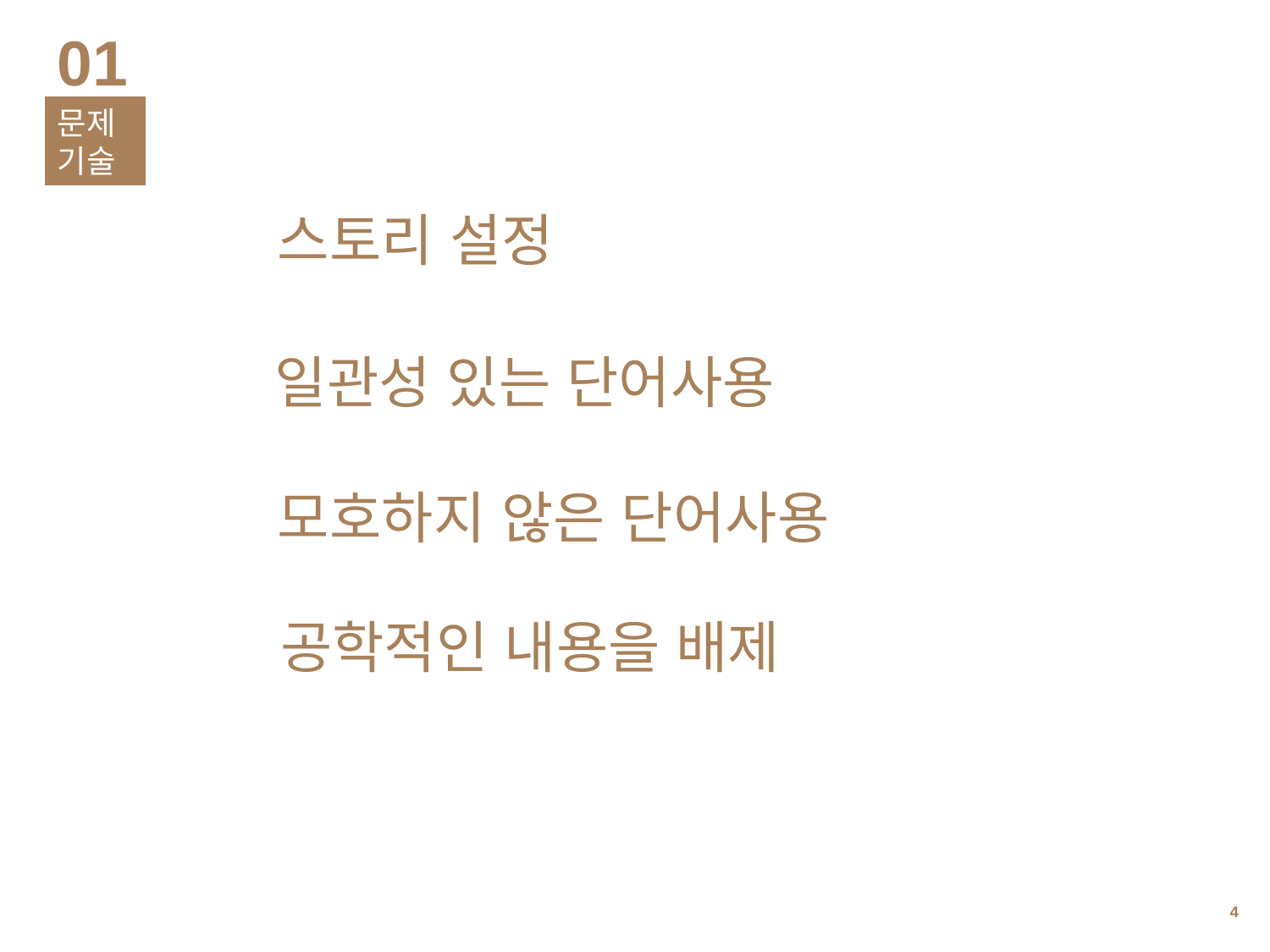

01
문제기술
스토리 설정
일관성 있는 단어사용
모호하지 않은 단어사용
공학적인 내용을 배제
4